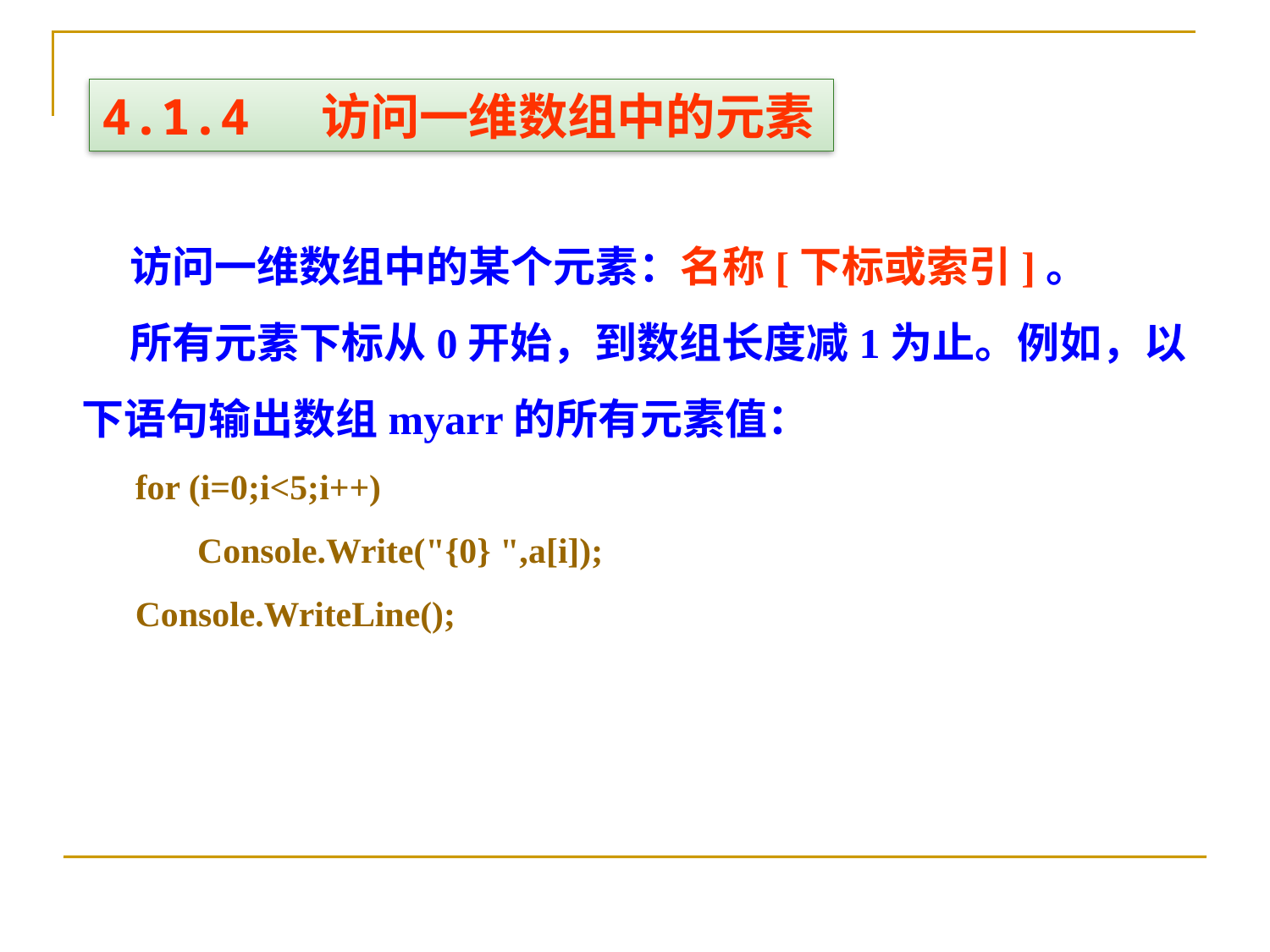

4.1.4  访问一维数组中的元素
    访问一维数组中的某个元素：名称[下标或索引]。
    所有元素下标从0开始，到数组长度减1为止。例如，以下语句输出数组myarr的所有元素值：
      for (i=0;i<5;i++)
             Console.Write("{0} ",a[i]);
      Console.WriteLine();